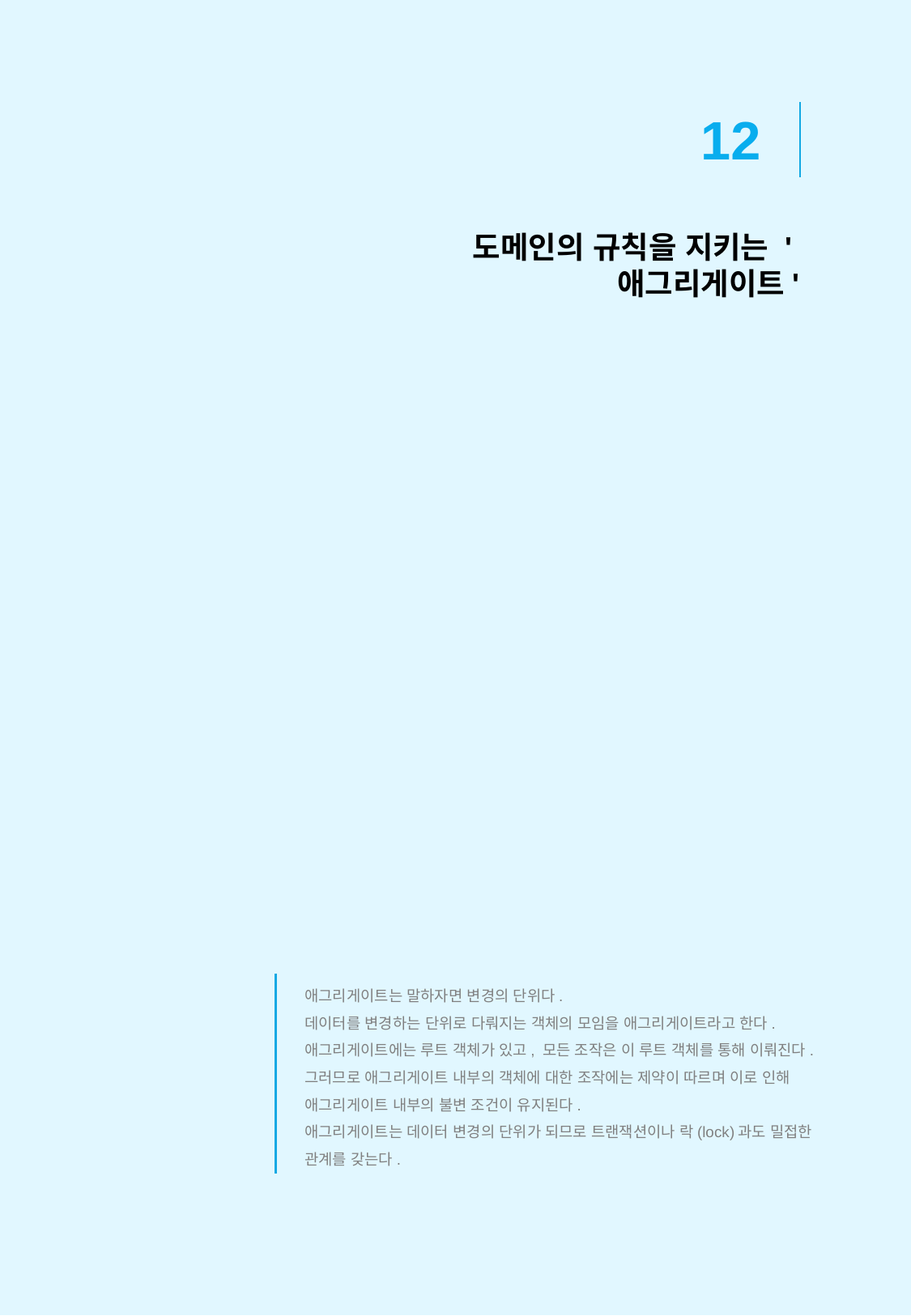

12
도메인의 규칙을 지키는 '애그리게이트'
애그리게이트는 말하자면 변경의 단위다.
데이터를 변경하는 단위로 다뤄지는 객체의 모임을 애그리게이트라고 한다.
애그리게이트에는 루트 객체가 있고, 모든 조작은 이 루트 객체를 통해 이뤄진다. 그러므로 애그리게이트 내부의 객체에 대한 조작에는 제약이 따르며 이로 인해 애그리게이트 내부의 불변 조건이 유지된다.
애그리게이트는 데이터 변경의 단위가 되므로 트랜잭션이나 락(lock)과도 밀접한 관계를 갖는다.